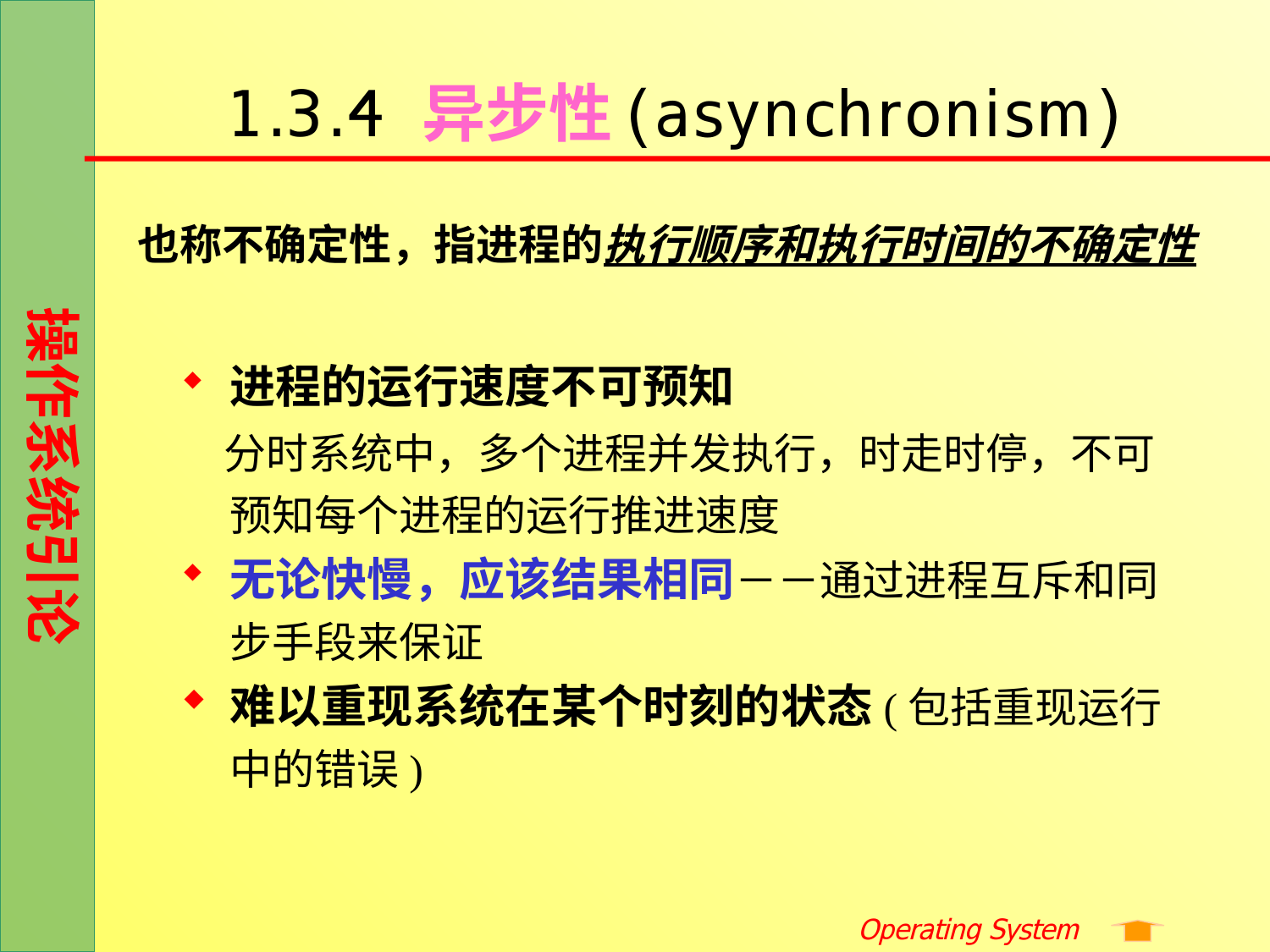

# 1.3.4 异步性(asynchronism)

也称不确定性，指进程的执行顺序和执行时间的不确定性
进程的运行速度不可预知
   分时系统中，多个进程并发执行，时走时停，不可预知每个进程的运行推进速度
无论快慢，应该结果相同－－通过进程互斥和同步手段来保证
难以重现系统在某个时刻的状态(包括重现运行中的错误)
Operating System
20